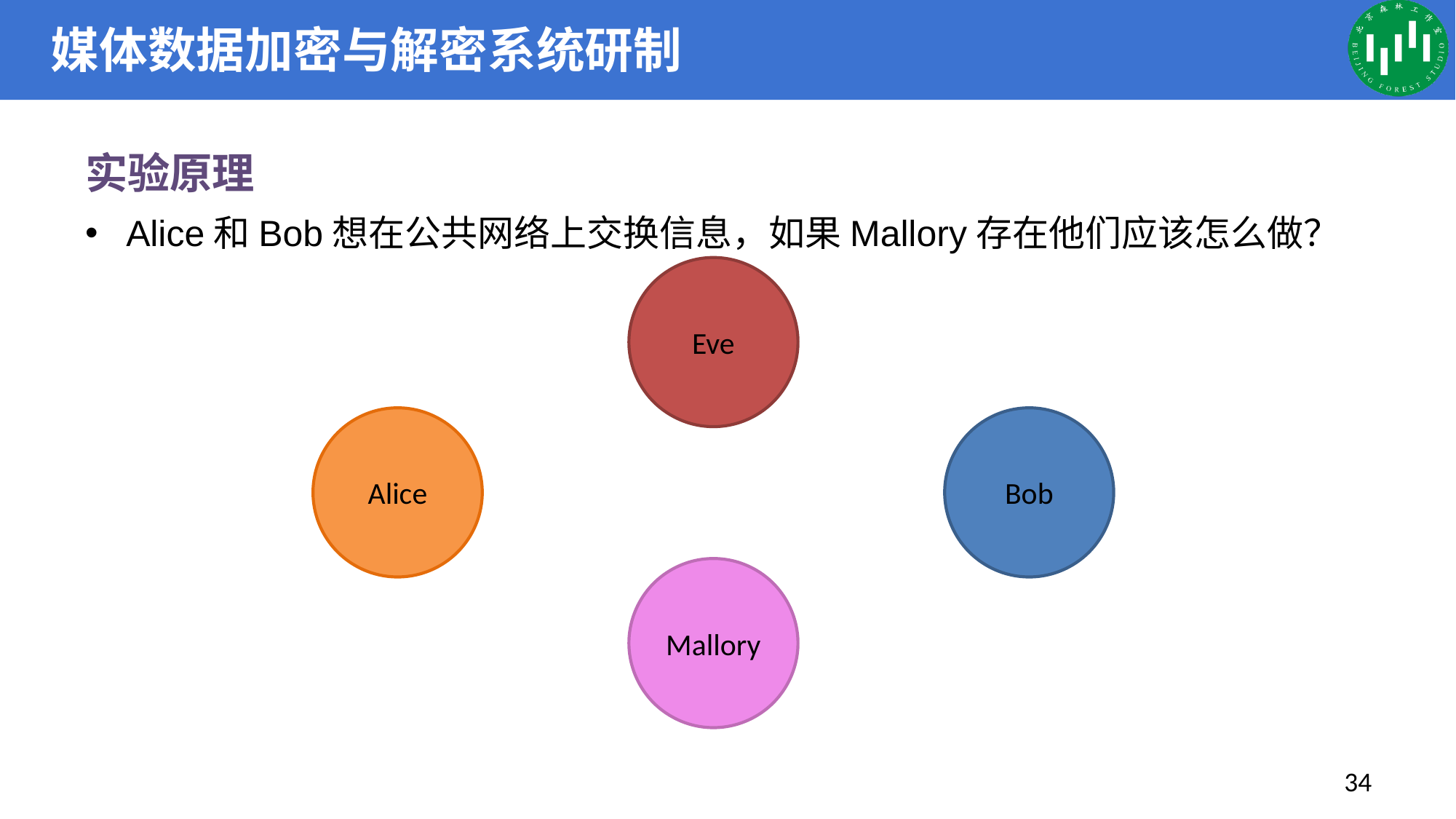

# 媒体数据加密与解密系统研制
实验原理
Alice和Bob想在公共网络上交换信息，如果Mallory存在他们应该怎么做？

Eve
Alice
Bob
Mallory
34